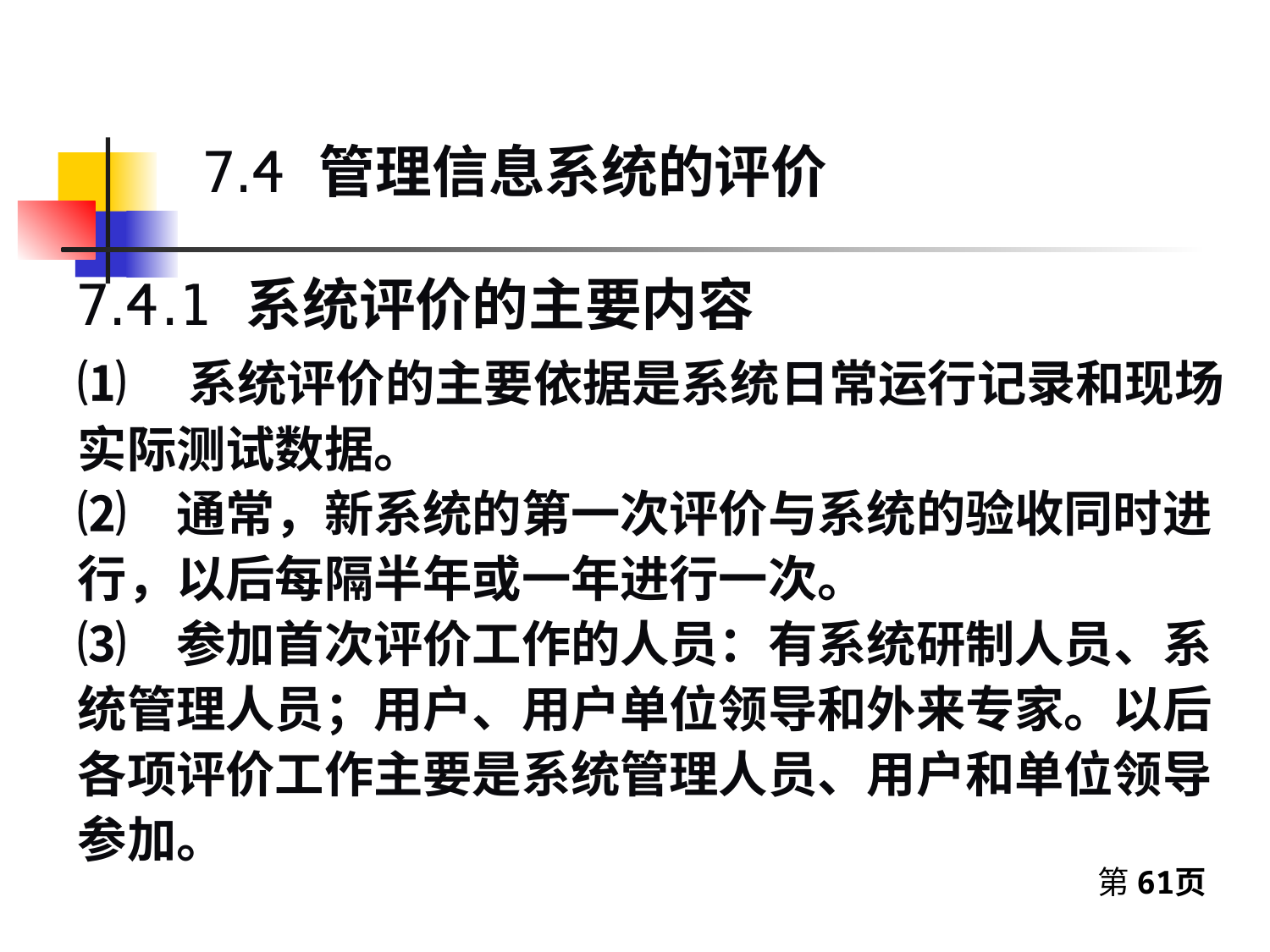

7.4 管理信息系统的评价
7.4.1 系统评价的主要内容
⑴　系统评价的主要依据是系统日常运行记录和现场实际测试数据。
⑵　通常，新系统的第一次评价与系统的验收同时进行，以后每隔半年或一年进行一次。
⑶　参加首次评价工作的人员：有系统研制人员、系统管理人员；用户、用户单位领导和外来专家。以后各项评价工作主要是系统管理人员、用户和单位领导参加。